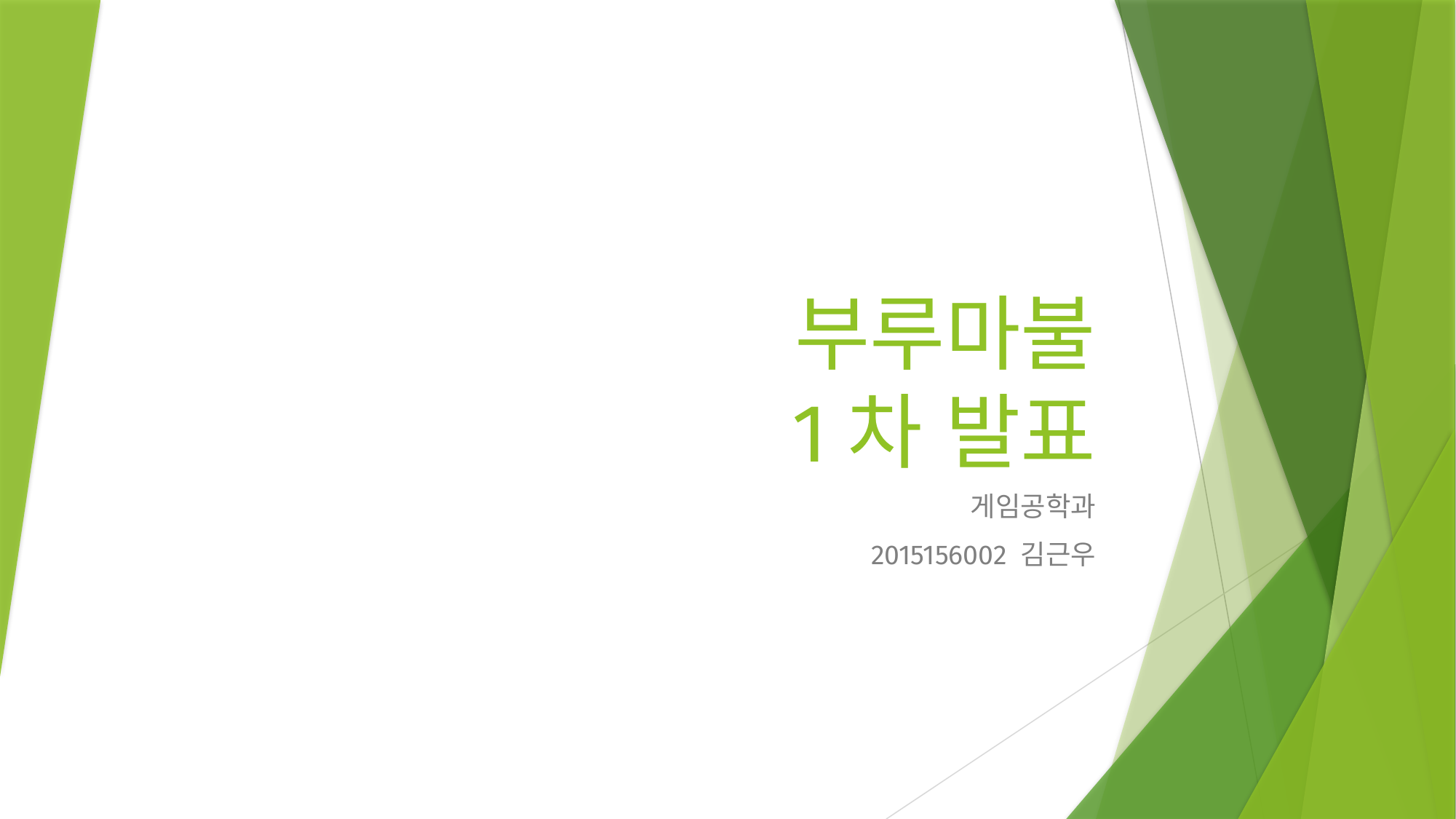

# 부루마불 1차 발표
게임공학과
2015156002 김근우